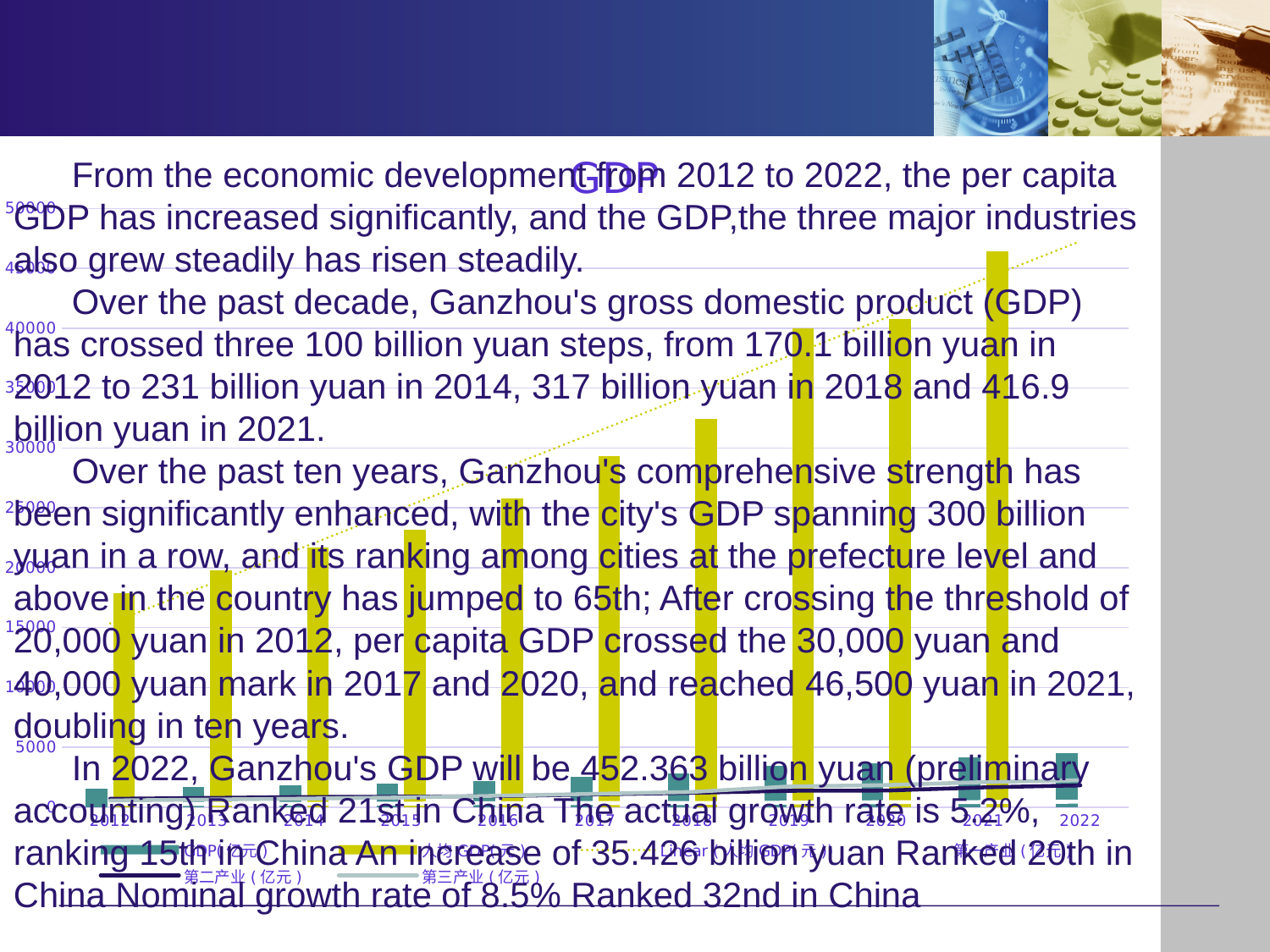

### Chart: GDP

| Category | GDP(亿元) | 人均GDP(元) | 第一产业(亿元) | 第二产业(亿元) | 第三产业(亿元) |
|---|---|---|---|---|---|
| 2012 | 1508.49 | 17873.0 | 252.41 | 696.78 | 559.3 |
| 2013 | 1673.31 | 19768.0 | 271.79 | 763.96 | 637.57 |
| 2014 | 1843.59 | 21708.0 | 282.58 | 843.42 | 717.6 |
| 2015 | 1973.87 | 23148.0 | 295.56 | 870.46 | 807.85 |
| 2016 | 2207.2 | 25761.0 | 334.42 | 918.99 | 953.78 |
| 2017 | 2524.01 | 29308.0 | 345.22 | 1066.65 | 1112.14 |
| 2018 | 2807.24 | 32429.0 | 340.3 | 1194.24 | 1272.7 |
| 2019 | 3474.34 | 39968.0 | 376.32 | 1368.19 | 1729.83 |
| 2020 | 3645.2 | 40754.0 | 414.64 | 1389.19 | 1841.37 |
| 2021 | 4169.37 | 46452.0 | 427.52 | 1652.34 | 2089.51 |
| 2022 | 4523.63 | None | 450.83 | 1822.59 | 2250.21 |
      From the economic development from 2012 to 2022, the per capita GDP has increased significantly, and the GDP,the three major industries also grew steadily has risen steadily.
      Over the past decade, Ganzhou's gross domestic product (GDP) has crossed three 100 billion yuan steps, from 170.1 billion yuan in 2012 to 231 billion yuan in 2014, 317 billion yuan in 2018 and 416.9 billion yuan in 2021.
      Over the past ten years, Ganzhou's comprehensive strength has been significantly enhanced, with the city's GDP spanning 300 billion yuan in a row, and its ranking among cities at the prefecture level and above in the country has jumped to 65th; After crossing the threshold of 20,000 yuan in 2012, per capita GDP crossed the 30,000 yuan and 40,000 yuan mark in 2017 and 2020, and reached 46,500 yuan in 2021, doubling in ten years.
      In 2022, Ganzhou's GDP will be 452.363 billion yuan (preliminary accounting) Ranked 21st in China The actual growth rate is 5.2%, ranking 15th in China An increase of 35.426 billion yuan Ranked 20th in China Nominal growth rate of 8.5% Ranked 32nd in China